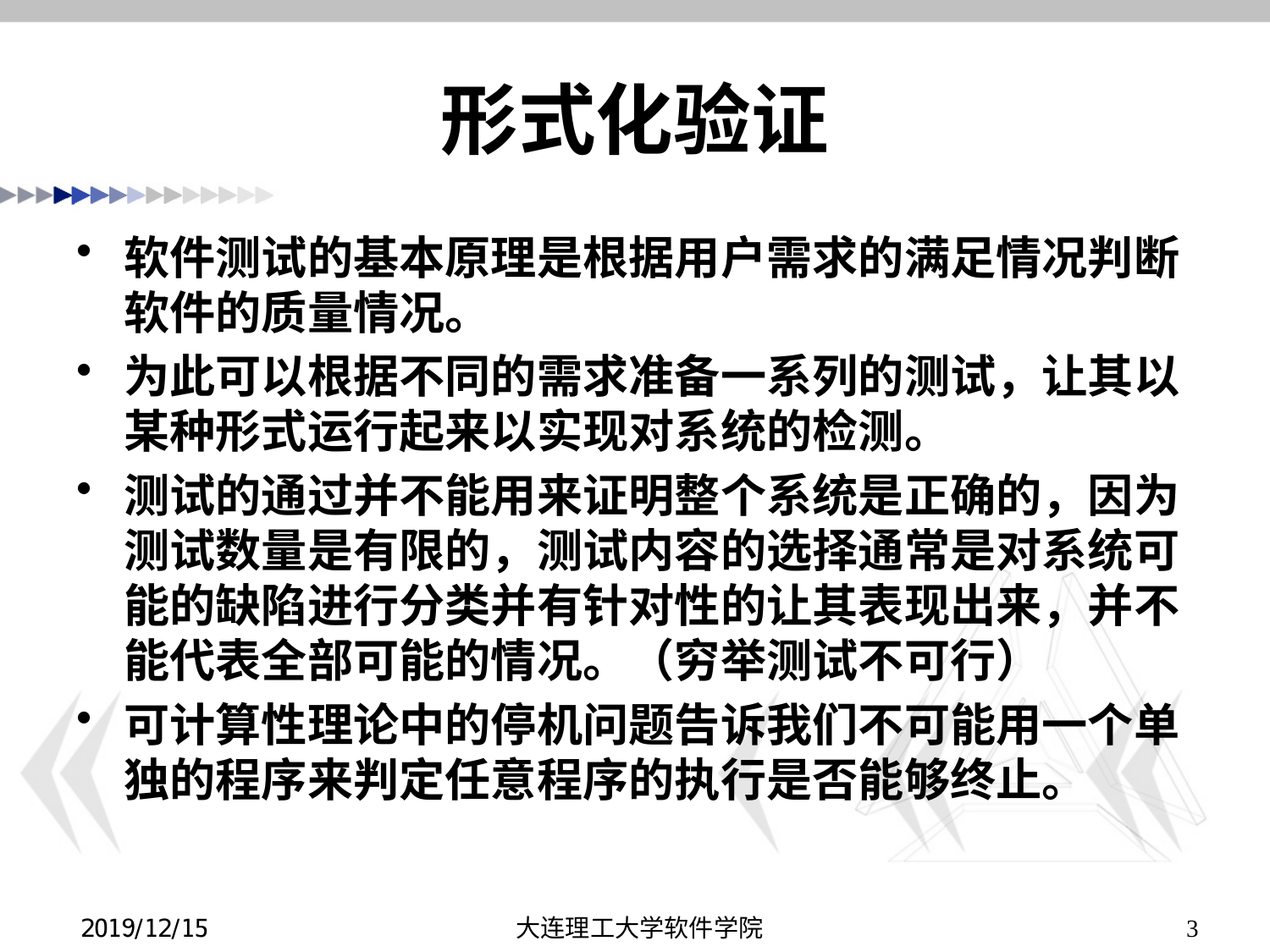

# 形式化验证
软件测试的基本原理是根据用户需求的满足情况判断软件的质量情况。
为此可以根据不同的需求准备一系列的测试，让其以某种形式运行起来以实现对系统的检测。
测试的通过并不能用来证明整个系统是正确的，因为测试数量是有限的，测试内容的选择通常是对系统可能的缺陷进行分类并有针对性的让其表现出来，并不能代表全部可能的情况。（穷举测试不可行）
可计算性理论中的停机问题告诉我们不可能用一个单独的程序来判定任意程序的执行是否能够终止。
2019/12/15
大连理工大学软件学院
3